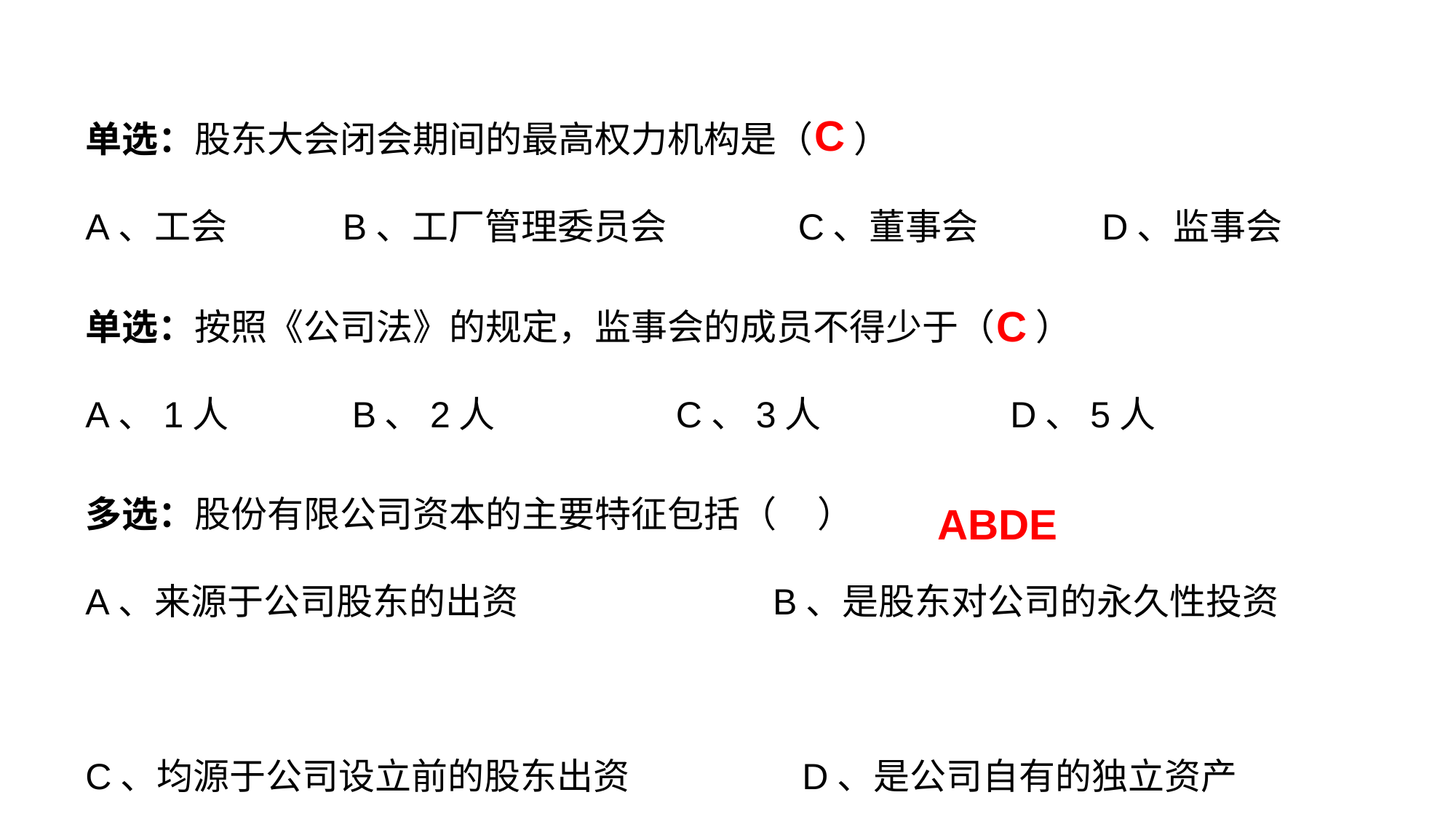

单选：股东大会闭会期间的最高权力机构是（     ）
A、工会             B、工厂管理委员会               C、董事会              D、监事会
C
单选：按照《公司法》的规定，监事会的成员不得少于（     ）
A、1人              B、2人                     C、3人                      D、5人
C
多选：股份有限公司资本的主要特征包括（     ）
A、来源于公司股东的出资                              B、是股东对公司的永久性投资
C、均源于公司设立前的股东出资                    D、是公司自有的独立资产
E、是公司信用的基础
ABDE